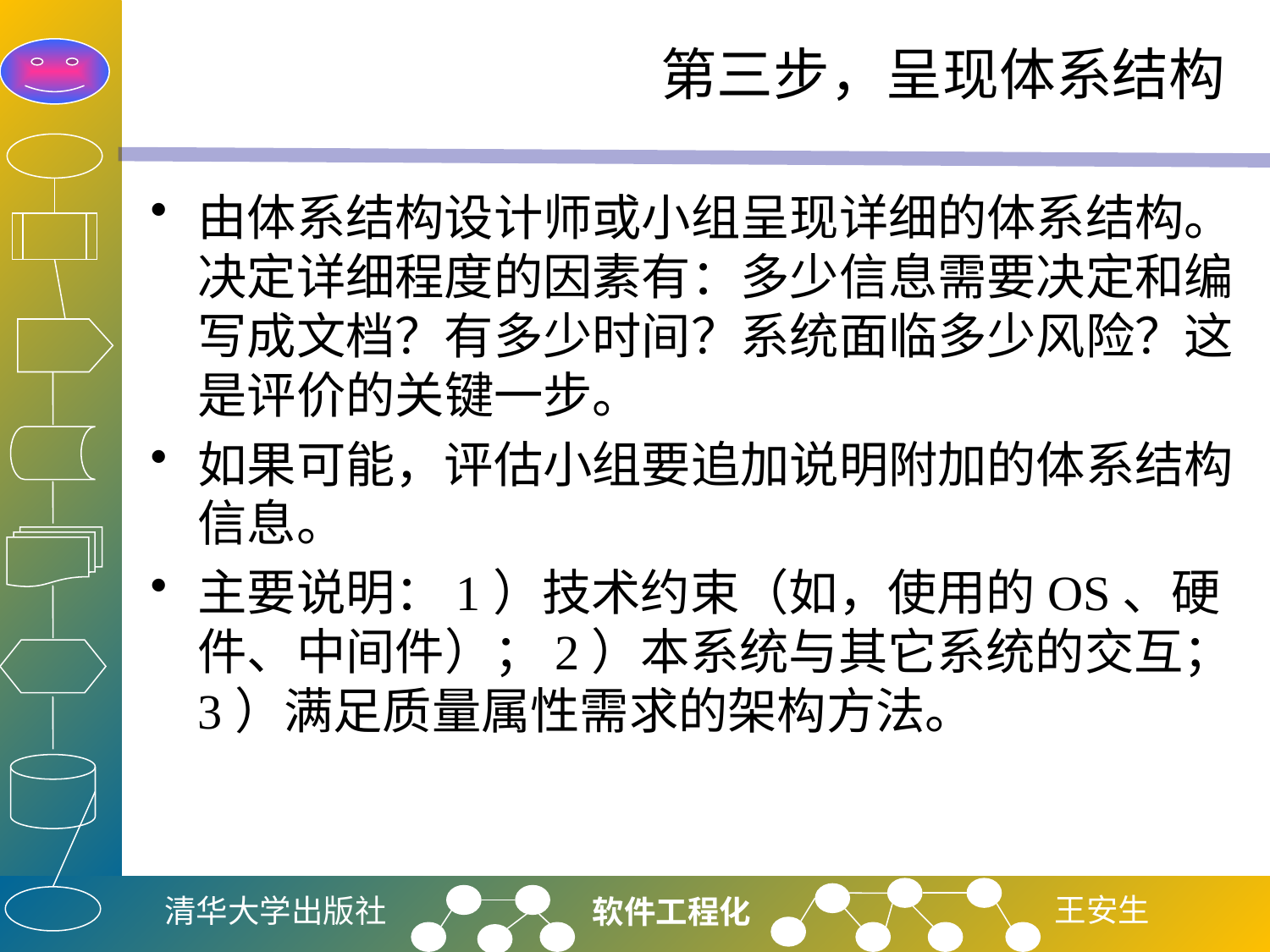

# 第三步，呈现体系结构
由体系结构设计师或小组呈现详细的体系结构。决定详细程度的因素有：多少信息需要决定和编写成文档？有多少时间？系统面临多少风险？这是评价的关键一步。
如果可能，评估小组要追加说明附加的体系结构信息。
主要说明：1）技术约束（如，使用的OS、硬件、中间件）；2）本系统与其它系统的交互；3）满足质量属性需求的架构方法。